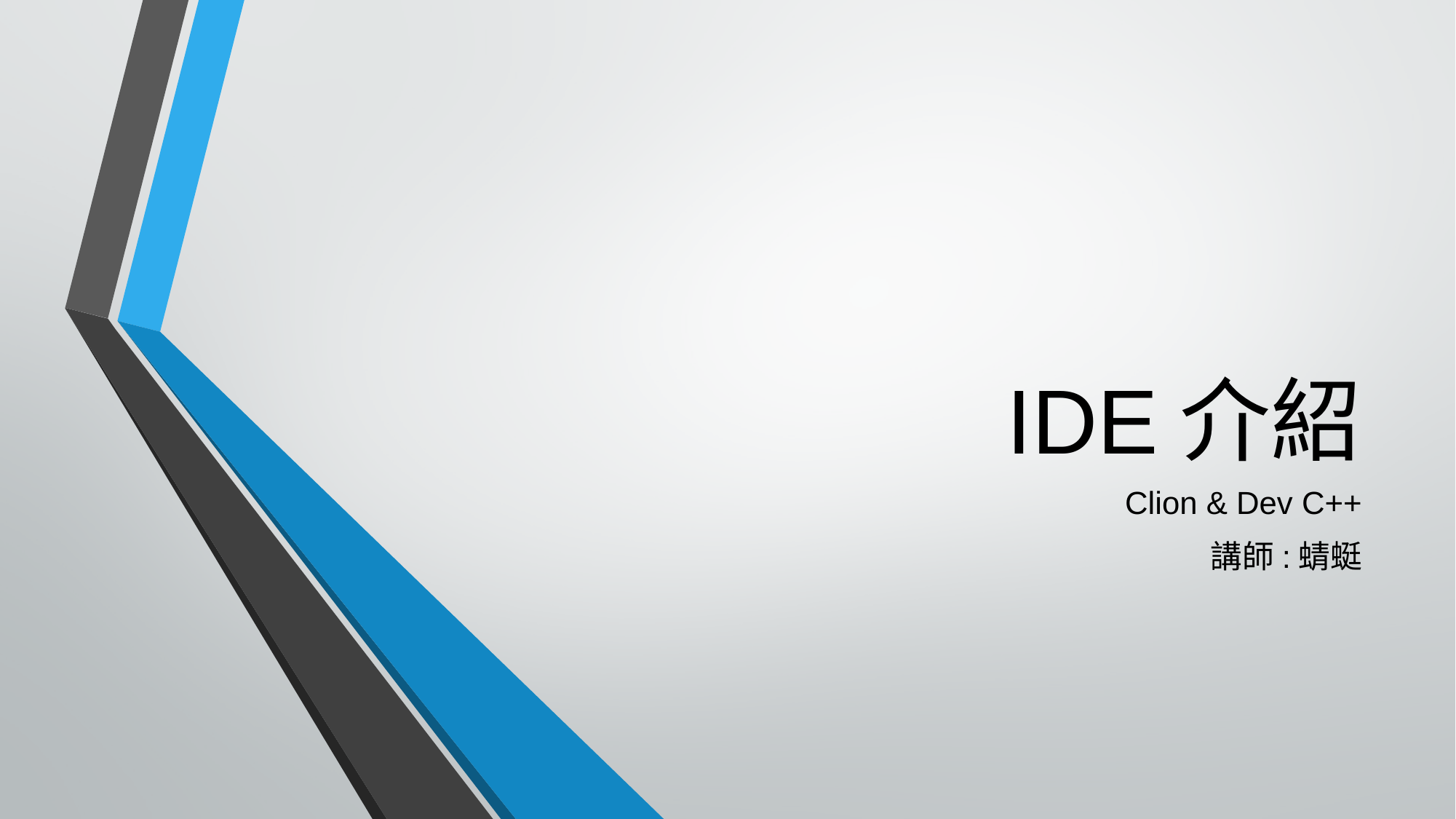

# IDE介紹
Clion & Dev C++
講師:蜻蜓